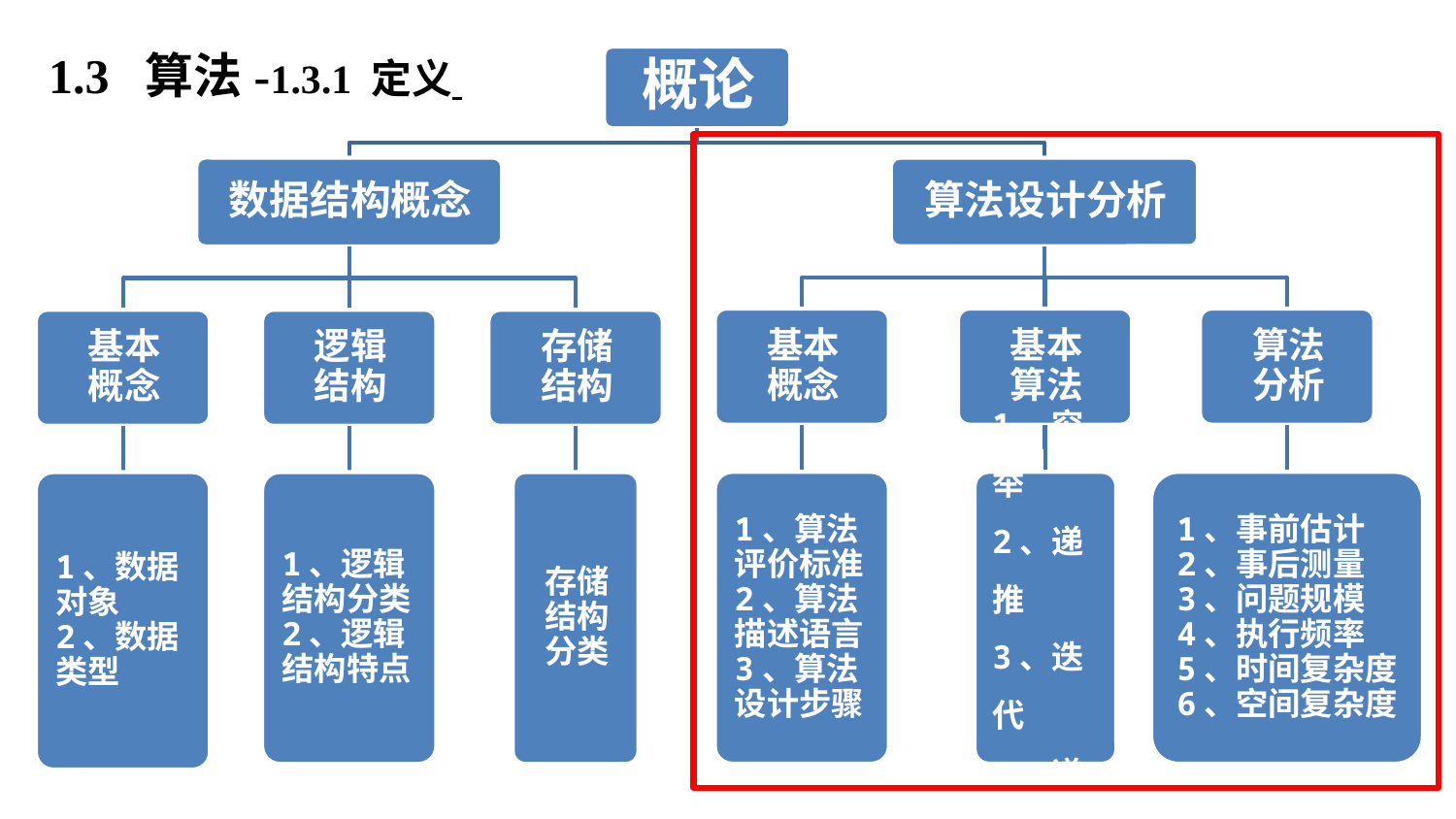

概论
数据结构概念
基本
概念
1、数据对象
2、数据类型
逻辑
结构
1、逻辑结构分类
2、逻辑结构特点
存储
结构
存储结构分类
算法设计分析
基本
概念
1、算法评价标准
2、算法描述语言
3、算法设计步骤
基本
算法
1、穷举
2、递推
3、迭代
4、递归
算法
分析
1、事前估计
2、事后测量
3、问题规模
4、执行频率
5、时间复杂度
6、空间复杂度
1.3  算法-1.3.1 定义